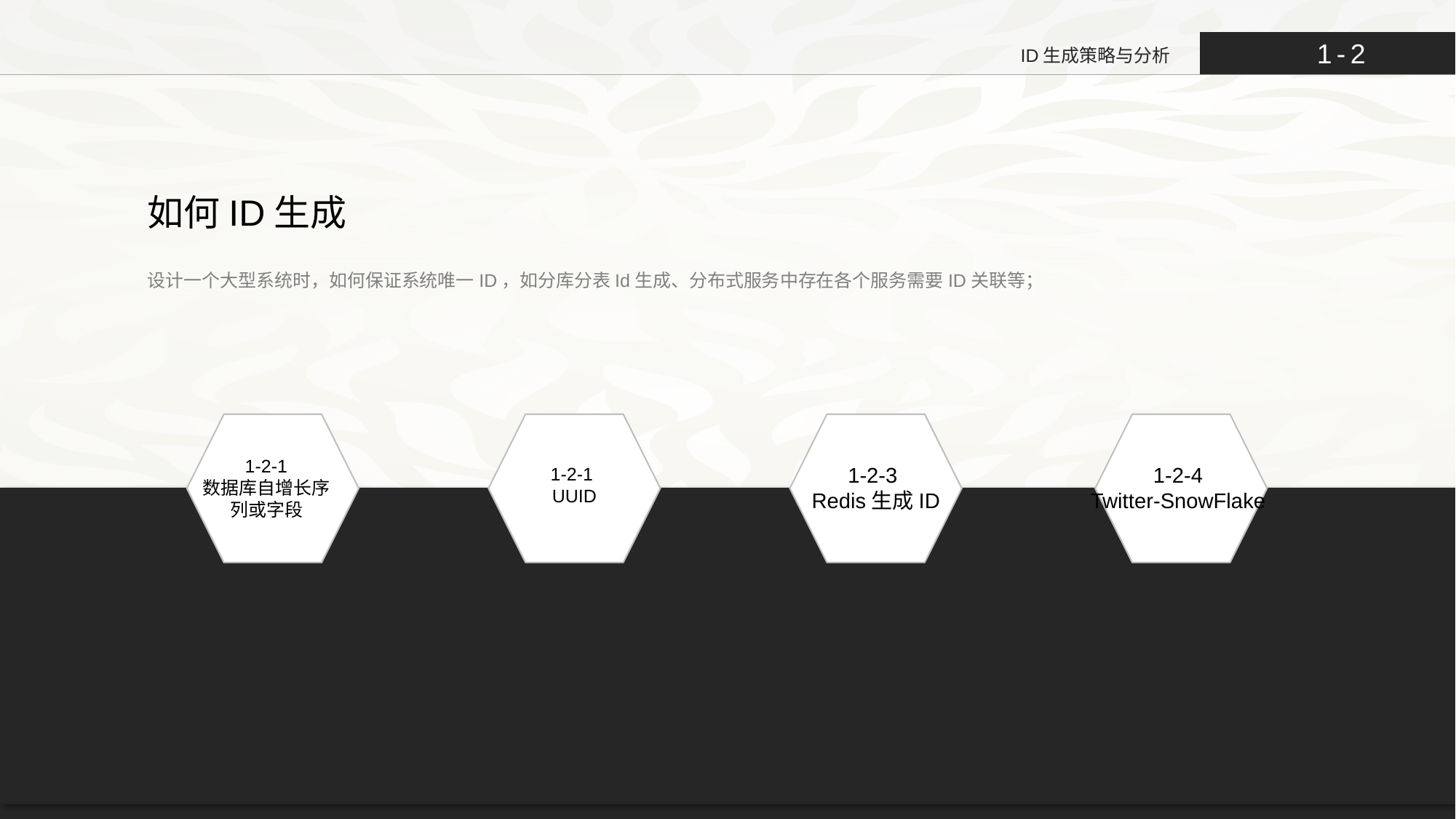

1-2
ID生成策略与分析
如何ID生成
设计一个大型系统时，如何保证系统唯一ID，如分库分表Id生成、分布式服务中存在各个服务需要ID关联等；

1-2-1
数据库自增长序列或字段
1-2-3
Redis生成ID
1-2-4
Twitter-SnowFlake
1-2-1
UUID